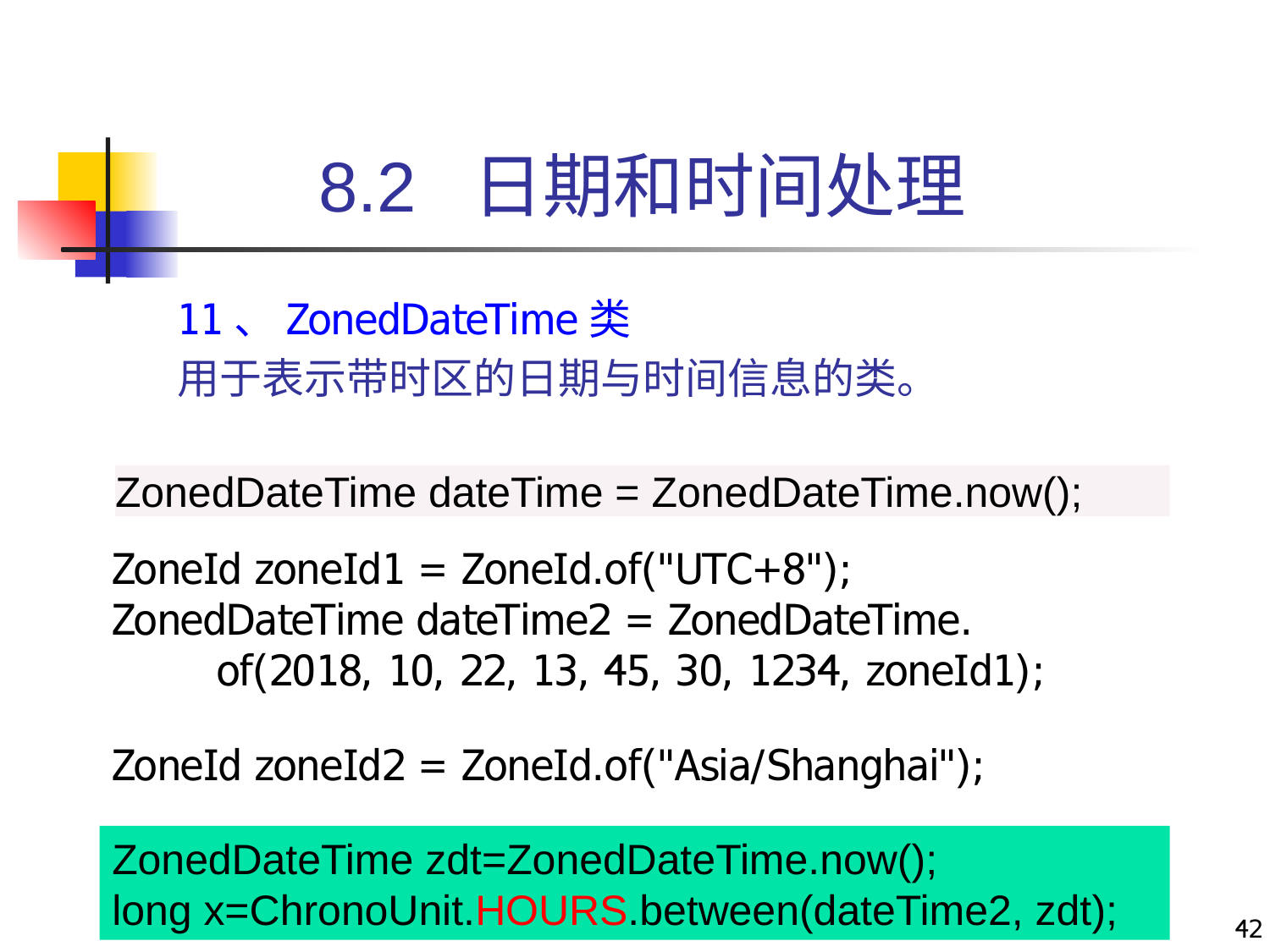

# 8.2  日期和时间处理
11、ZonedDateTime类
用于表示带时区的日期与时间信息的类。
ZonedDateTime dateTime = ZonedDateTime.now();
ZoneId zoneId1 = ZoneId.of("UTC+8");
ZonedDateTime dateTime2 = ZonedDateTime.
        of(2018, 10, 22, 13, 45, 30, 1234, zoneId1);
ZoneId zoneId2 = ZoneId.of("Asia/Shanghai");
ZonedDateTime zdt=ZonedDateTime.now();
long x=ChronoUnit.HOURS.between(dateTime2, zdt);
42